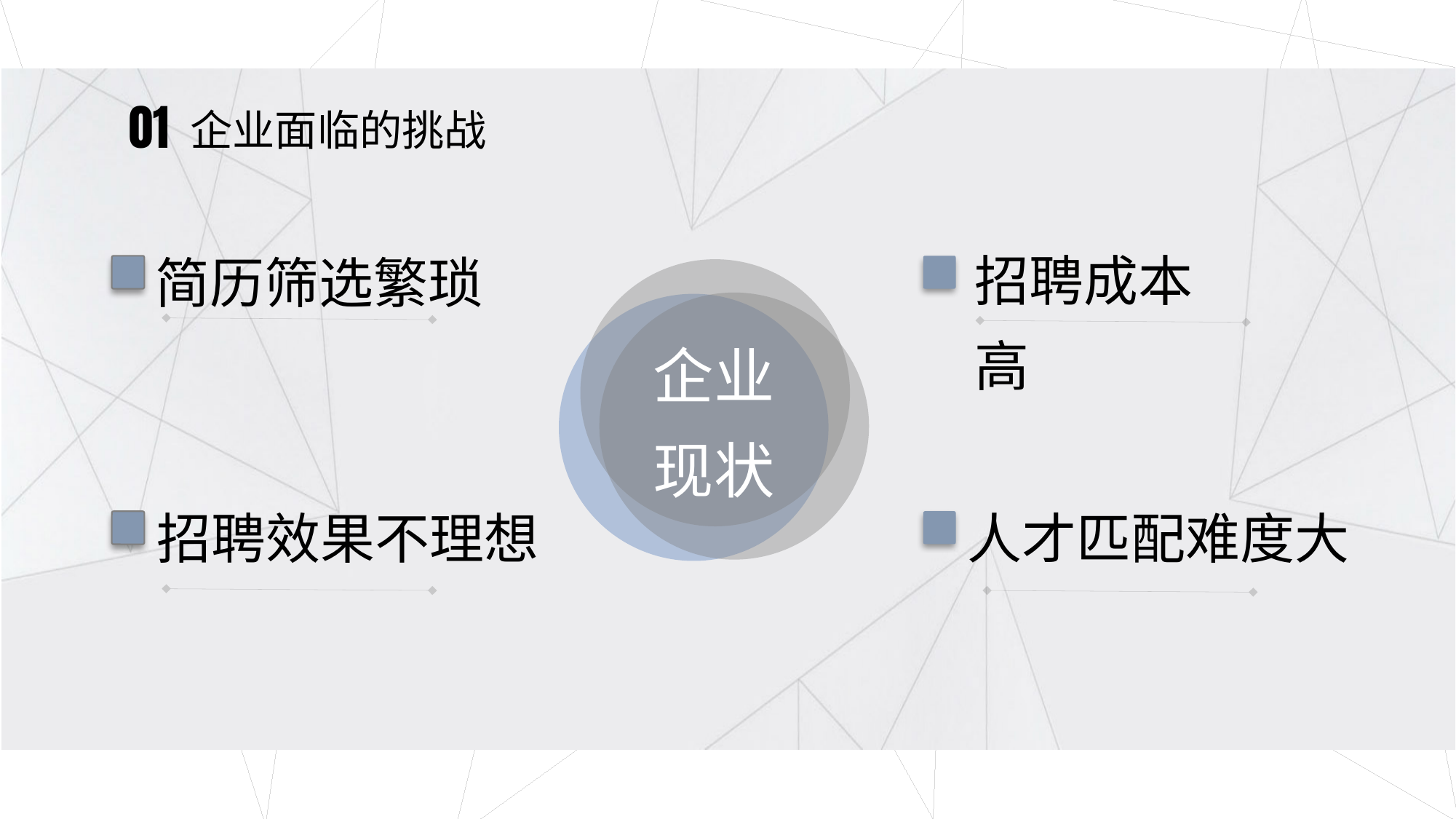

01
企业面临的挑战
招聘成本高
简历筛选繁琐

企业现状
人才匹配难度大
招聘效果不理想